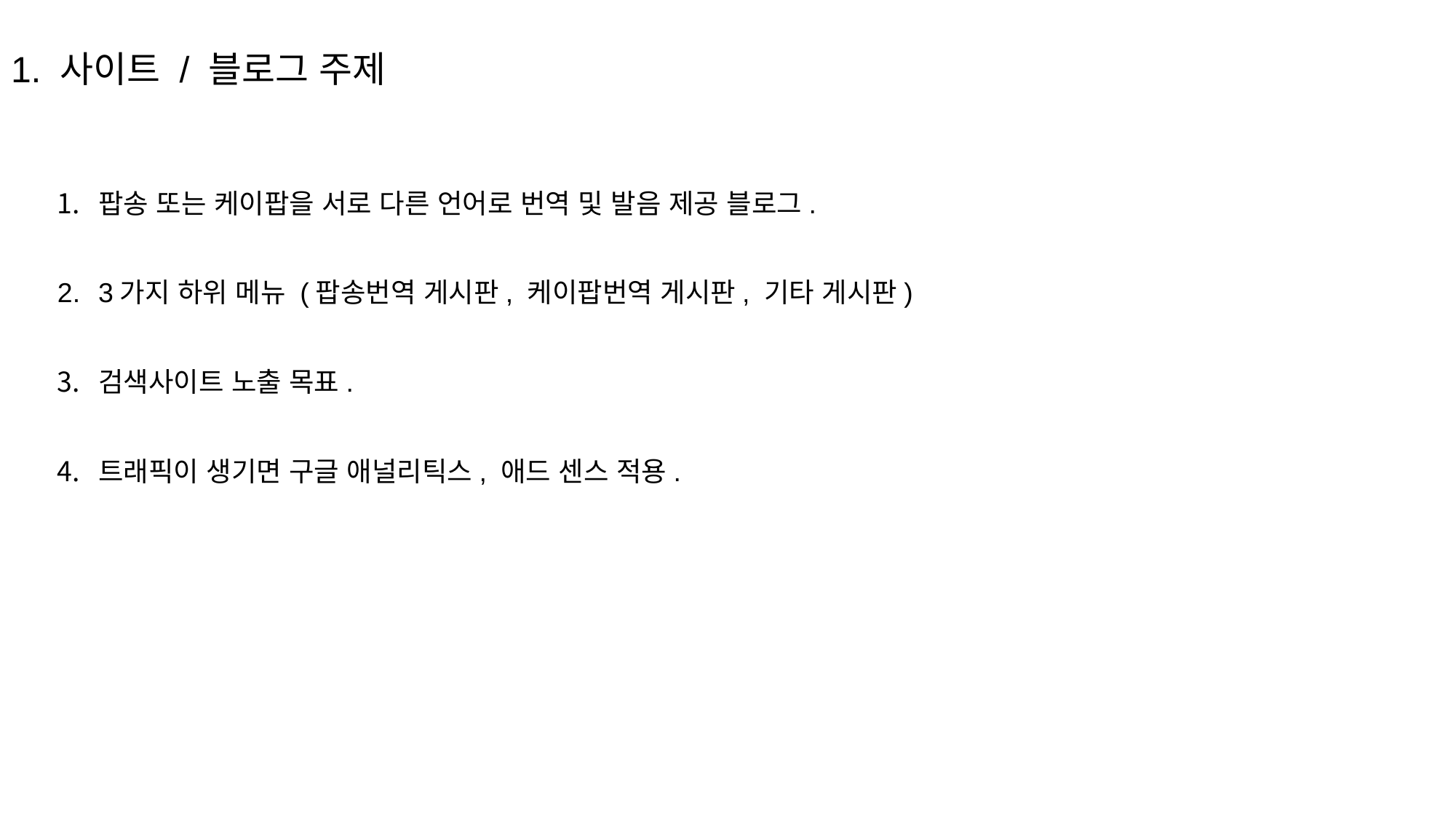

1. 사이트 / 블로그 주제

팝송 또는 케이팝을 서로 다른 언어로 번역 및 발음 제공 블로그.

3가지 하위 메뉴 (팝송번역 게시판, 케이팝번역 게시판, 기타 게시판)

검색사이트 노출 목표.

트래픽이 생기면 구글 애널리틱스, 애드 센스 적용.